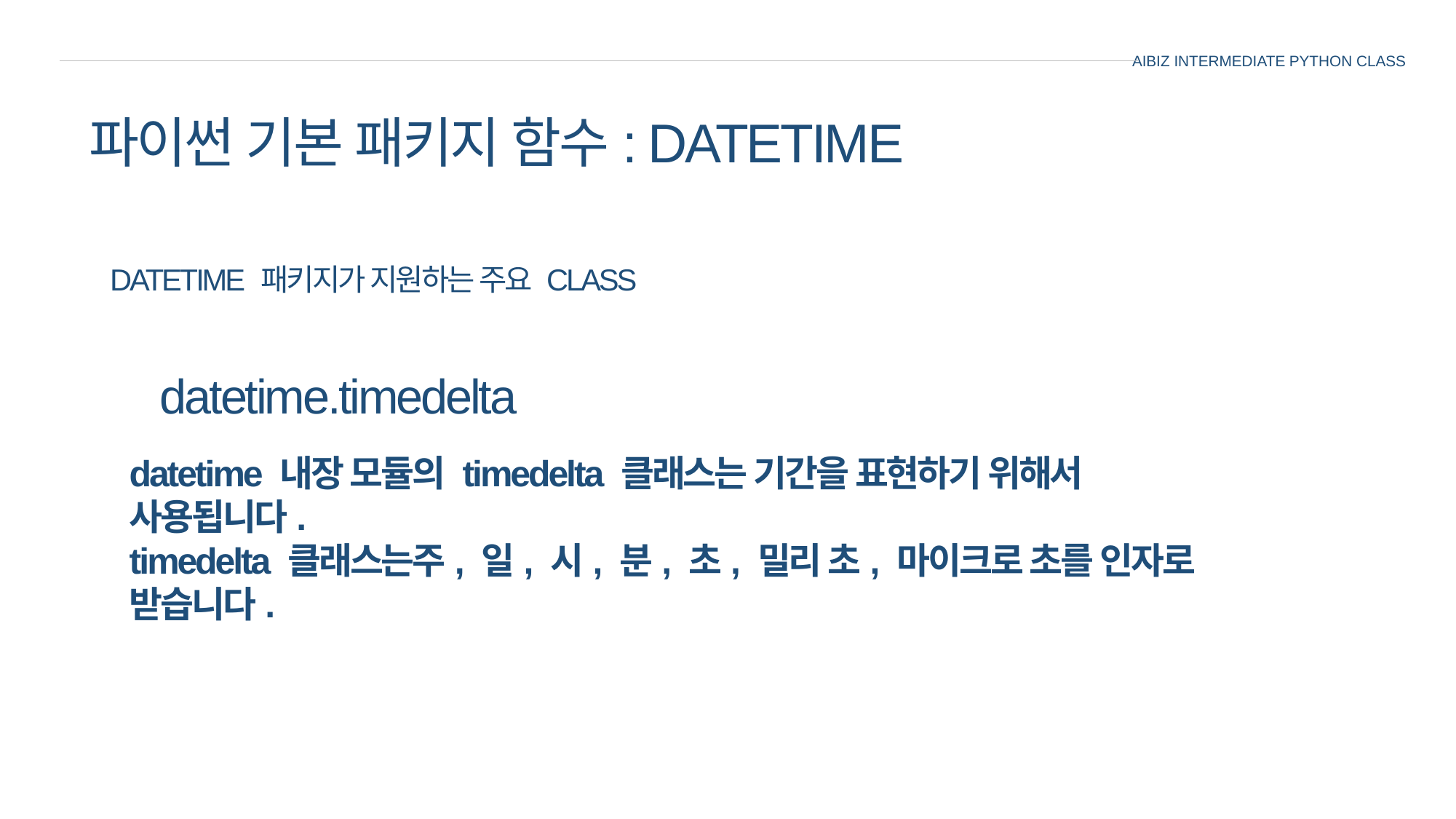

AIBIZ INTERMEDIATE PYTHON CLASS
파이썬 기본 패키지 함수: DATETIME
DATETIME 패키지가 지원하는 주요 CLASS
datetime.timedelta
datetime 내장 모듈의 timedelta 클래스는 기간을 표현하기 위해서 사용됩니다.
timedelta 클래스는주, 일, 시, 분, 초, 밀리 초, 마이크로 초를 인자로 받습니다.